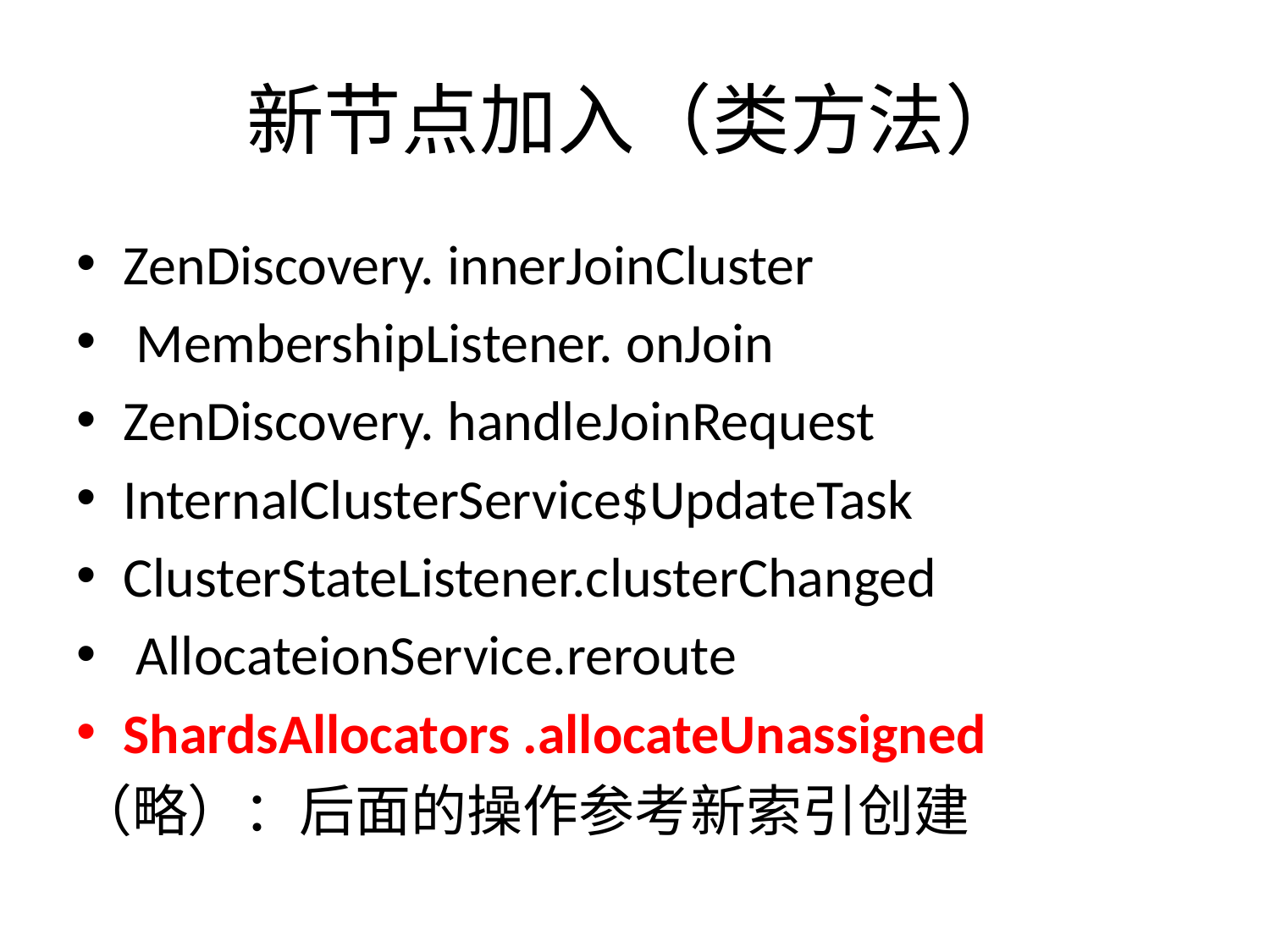

# 新节点加入（类方法）
ZenDiscovery. innerJoinCluster
 MembershipListener. onJoin
ZenDiscovery. handleJoinRequest
InternalClusterService$UpdateTask
ClusterStateListener.clusterChanged
 AllocateionService.reroute
ShardsAllocators .allocateUnassigned
（略）：后面的操作参考新索引创建